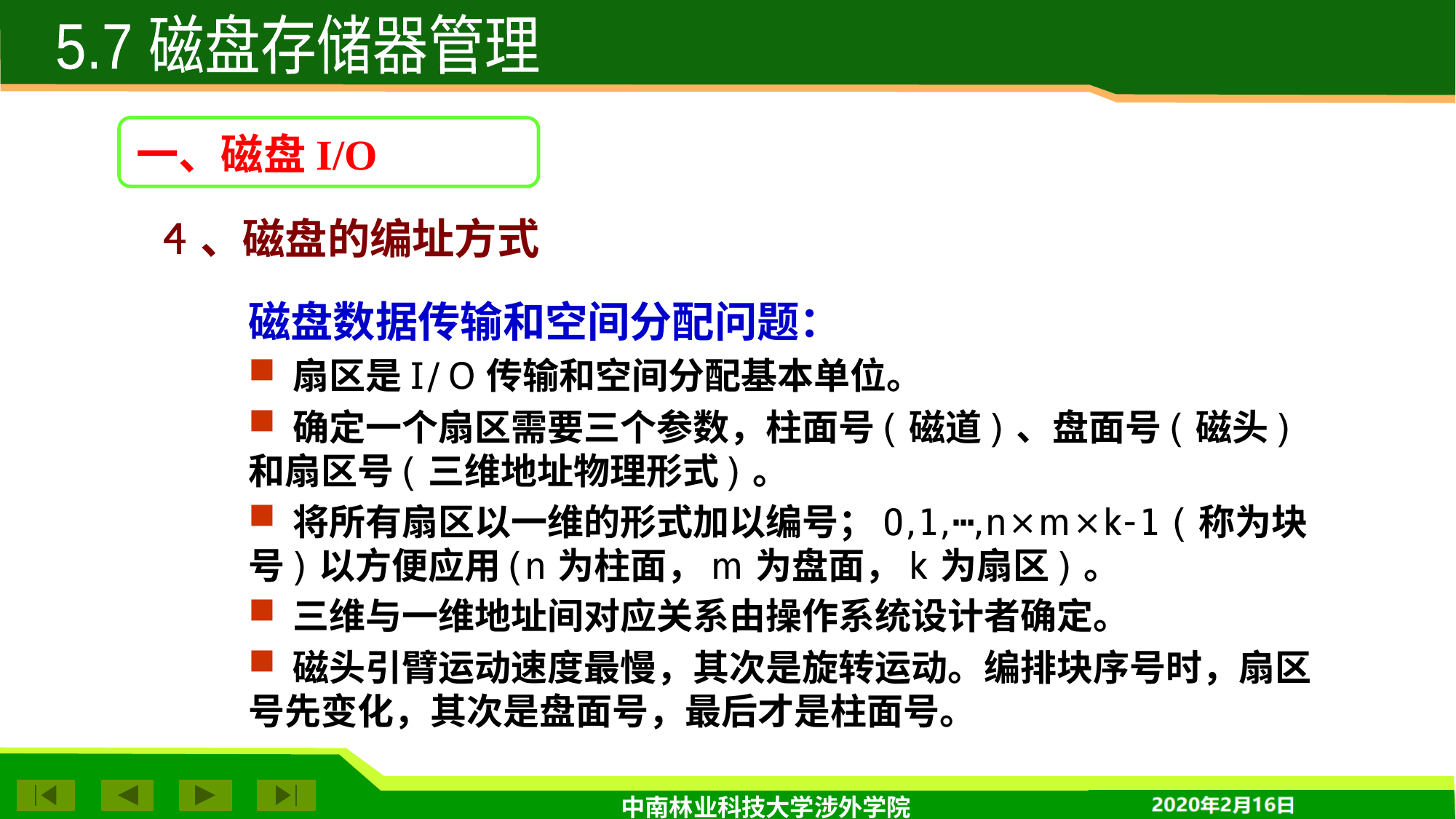

5.7 磁盘存储器管理

一、磁盘I/O
4、磁盘的编址方式
磁盘数据传输和空间分配问题：
 扇区是I/O传输和空间分配基本单位。
 确定一个扇区需要三个参数，柱面号(磁道)、盘面号(磁头)和扇区号(三维地址物理形式)。
 将所有扇区以一维的形式加以编号；0,1,┅,n×m×k-1 (称为块号)以方便应用(n为柱面，m为盘面，k为扇区)。
 三维与一维地址间对应关系由操作系统设计者确定。
 磁头引臂运动速度最慢，其次是旋转运动。编排块序号时，扇区号先变化，其次是盘面号，最后才是柱面号。